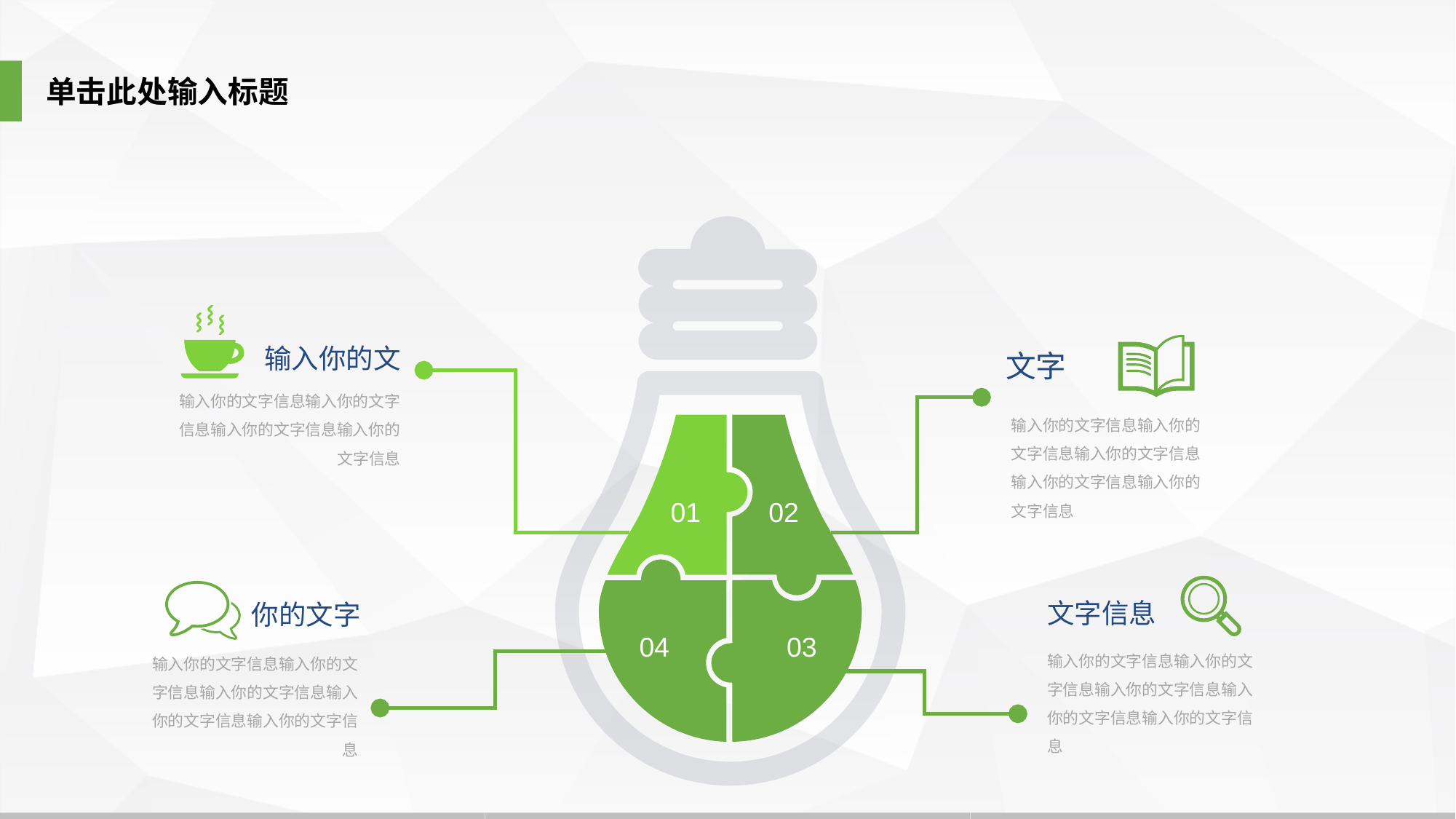

单击此处输入标题

输入你的文
输入你的文字信息输入你的文字信息输入你的文字信息输入你的文字信息

文字
输入你的文字信息输入你的文字信息输入你的文字信息输入你的文字信息输入你的文字信息

01

02

04

文字信息
输入你的文字信息输入你的文字信息输入你的文字信息输入你的文字信息输入你的文字信息

03

你的文字
输入你的文字信息输入你的文字信息输入你的文字信息输入你的文字信息输入你的文字信息